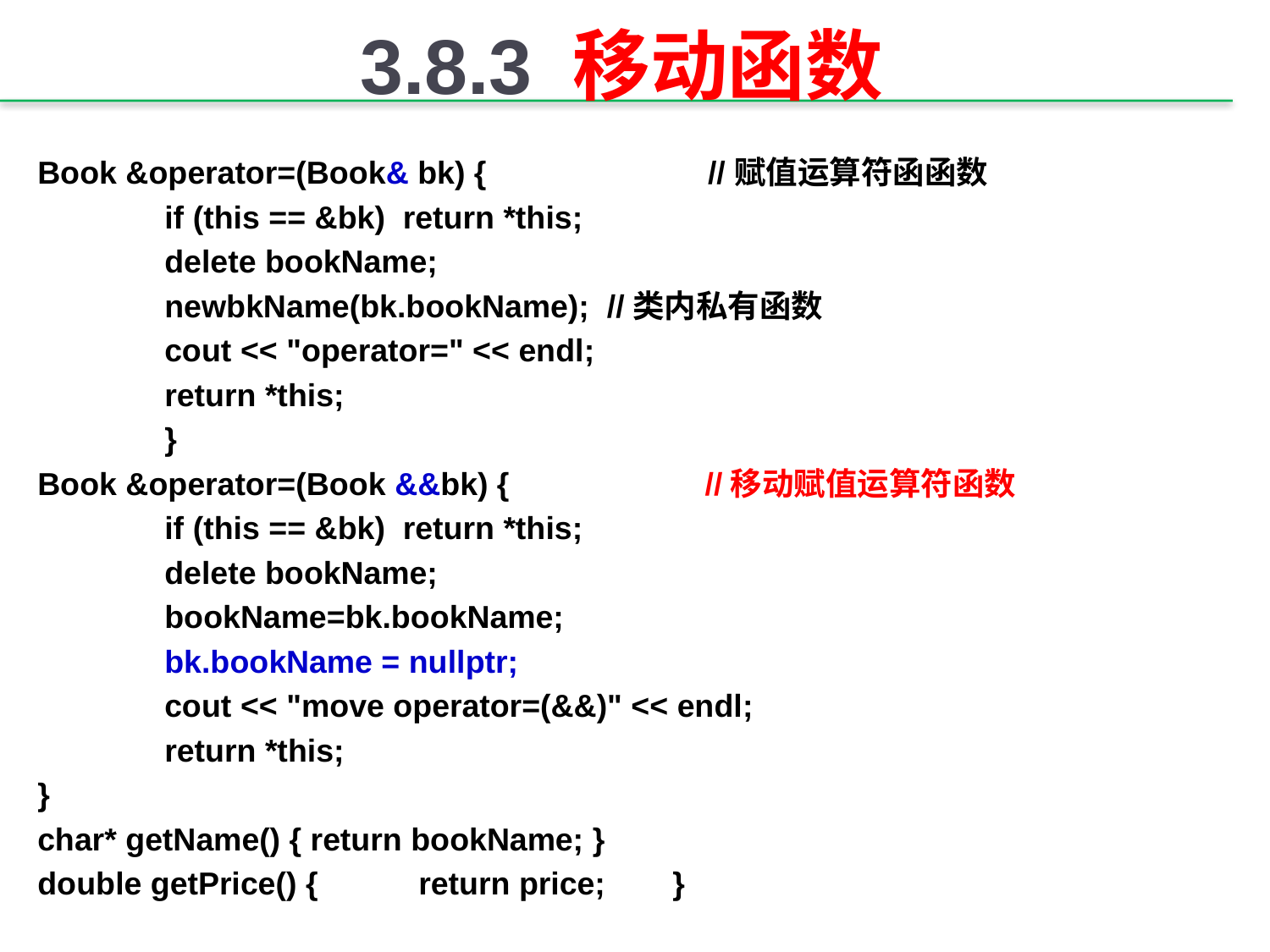

# 3.8.3 移动函数
Book &operator=(Book& bk) {                         //赋值运算符函函数
	if (this == &bk)  return *this;
	delete bookName;
	newbkName(bk.bookName);  //类内私有函数
	cout << "operator=" << endl;
	return *this;
	}
Book &operator=(Book &&bk) {                      //移动赋值运算符函数
	if (this == &bk)  return *this;
	delete bookName;
	bookName=bk.bookName;
	bk.bookName = nullptr;
	cout << "move operator=(&&)" << endl;
	return *this;
}
char* getName() { return bookName; }
double getPrice() {	return price;	}